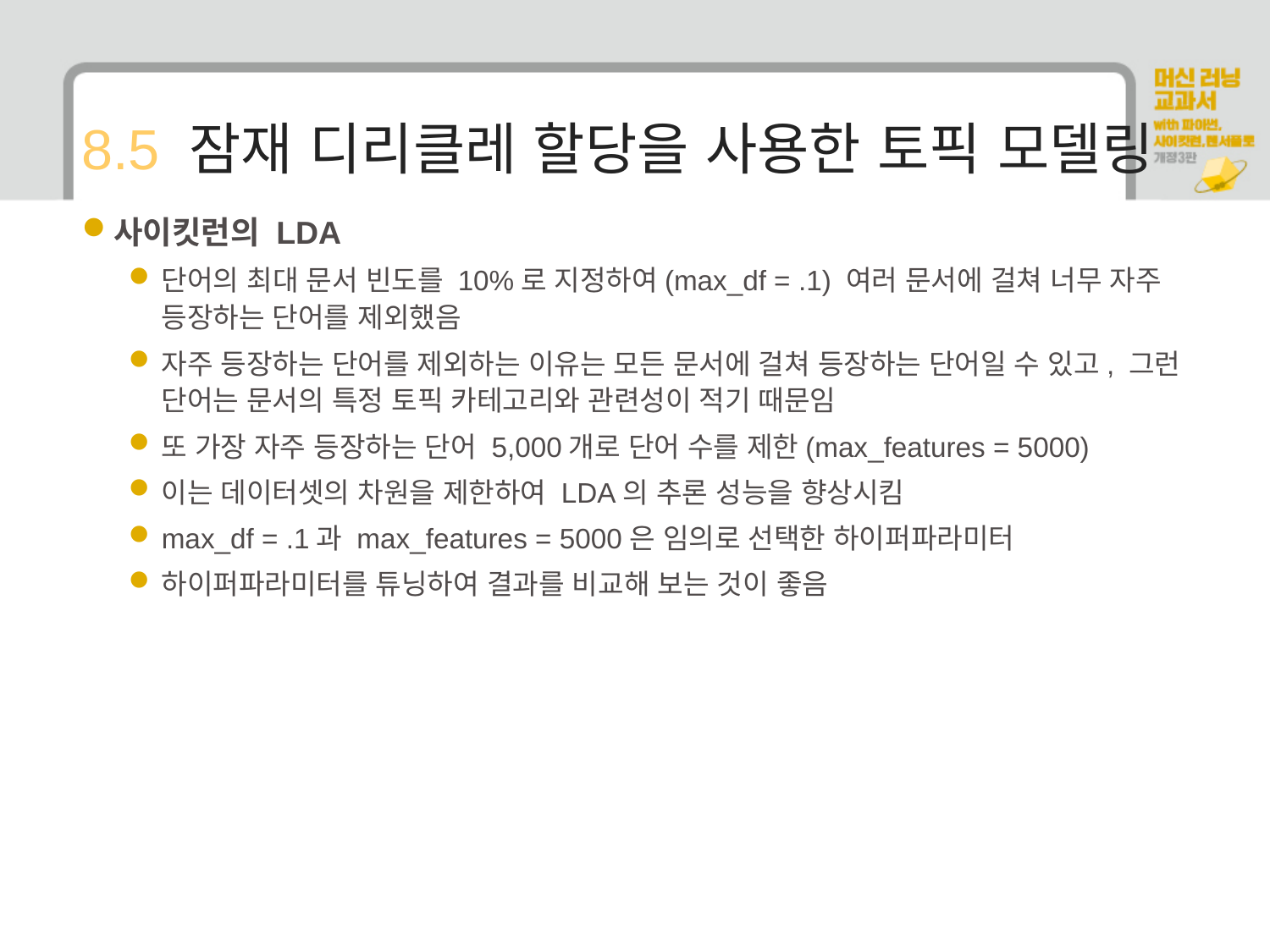

# 8.5 잠재 디리클레 할당을 사용한 토픽 모델링
사이킷런의 LDA
단어의 최대 문서 빈도를 10%로 지정하여(max_df = .1) 여러 문서에 걸쳐 너무 자주 등장하는 단어를 제외했음
자주 등장하는 단어를 제외하는 이유는 모든 문서에 걸쳐 등장하는 단어일 수 있고, 그런 단어는 문서의 특정 토픽 카테고리와 관련성이 적기 때문임
또 가장 자주 등장하는 단어 5,000개로 단어 수를 제한(max_features = 5000)
이는 데이터셋의 차원을 제한하여 LDA의 추론 성능을 향상시킴
max_df = .1과 max_features = 5000은 임의로 선택한 하이퍼파라미터
하이퍼파라미터를 튜닝하여 결과를 비교해 보는 것이 좋음